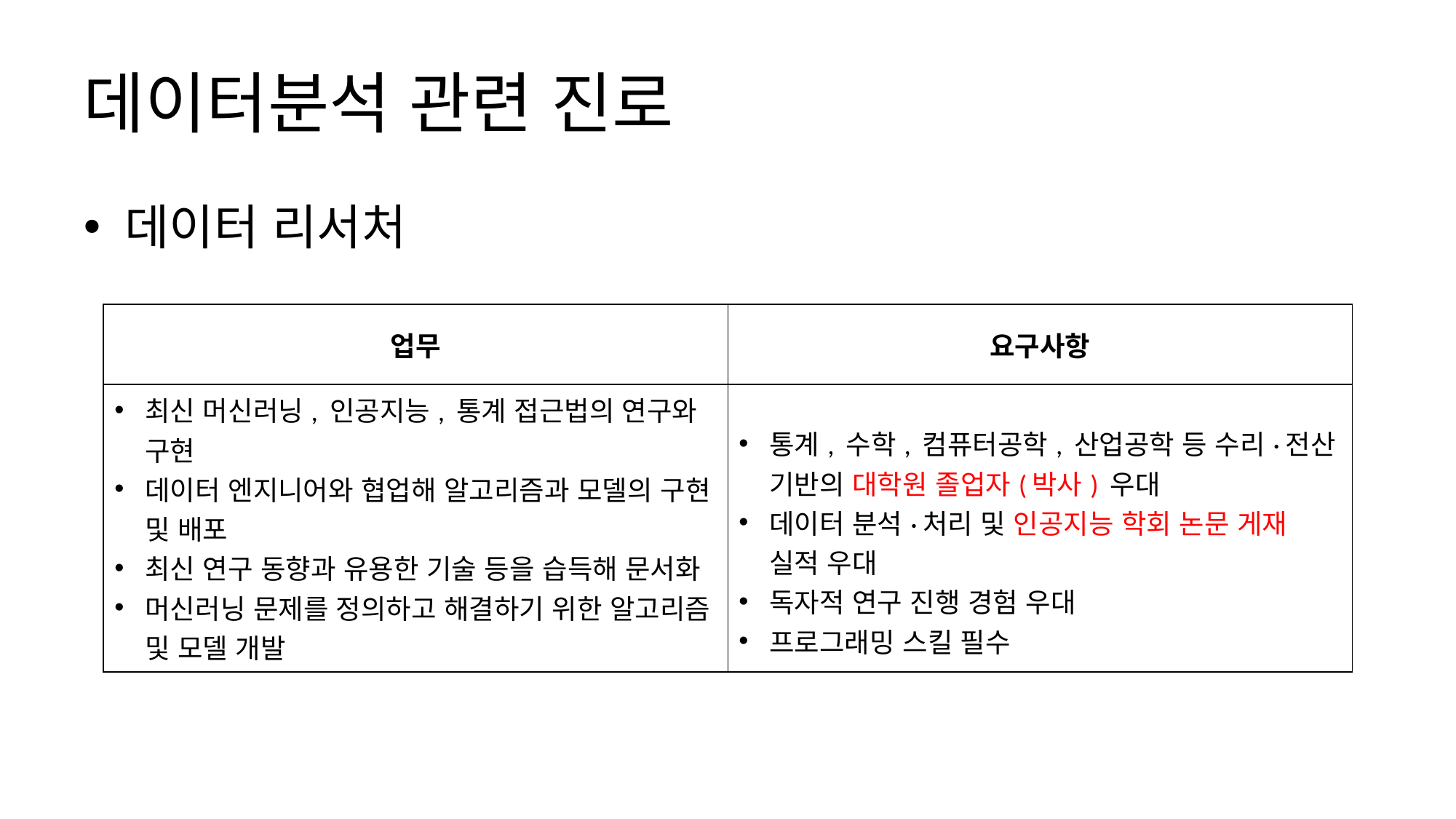

# 데이터분석 관련 진로
데이터 리서처
| 업무 | 요구사항 |
| --- | --- |
| 최신 머신러닝, 인공지능, 통계 접근법의 연구와 구현 데이터 엔지니어와 협업해 알고리즘과 모델의 구현 및 배포 최신 연구 동향과 유용한 기술 등을 습득해 문서화 머신러닝 문제를 정의하고 해결하기 위한 알고리즘 및 모델 개발 | 통계, 수학, 컴퓨터공학, 산업공학 등 수리·전산 기반의 대학원 졸업자(박사) 우대 데이터 분석·처리 및 인공지능 학회 논문 게재 실적 우대 독자적 연구 진행 경험 우대 프로그래밍 스킬 필수 |